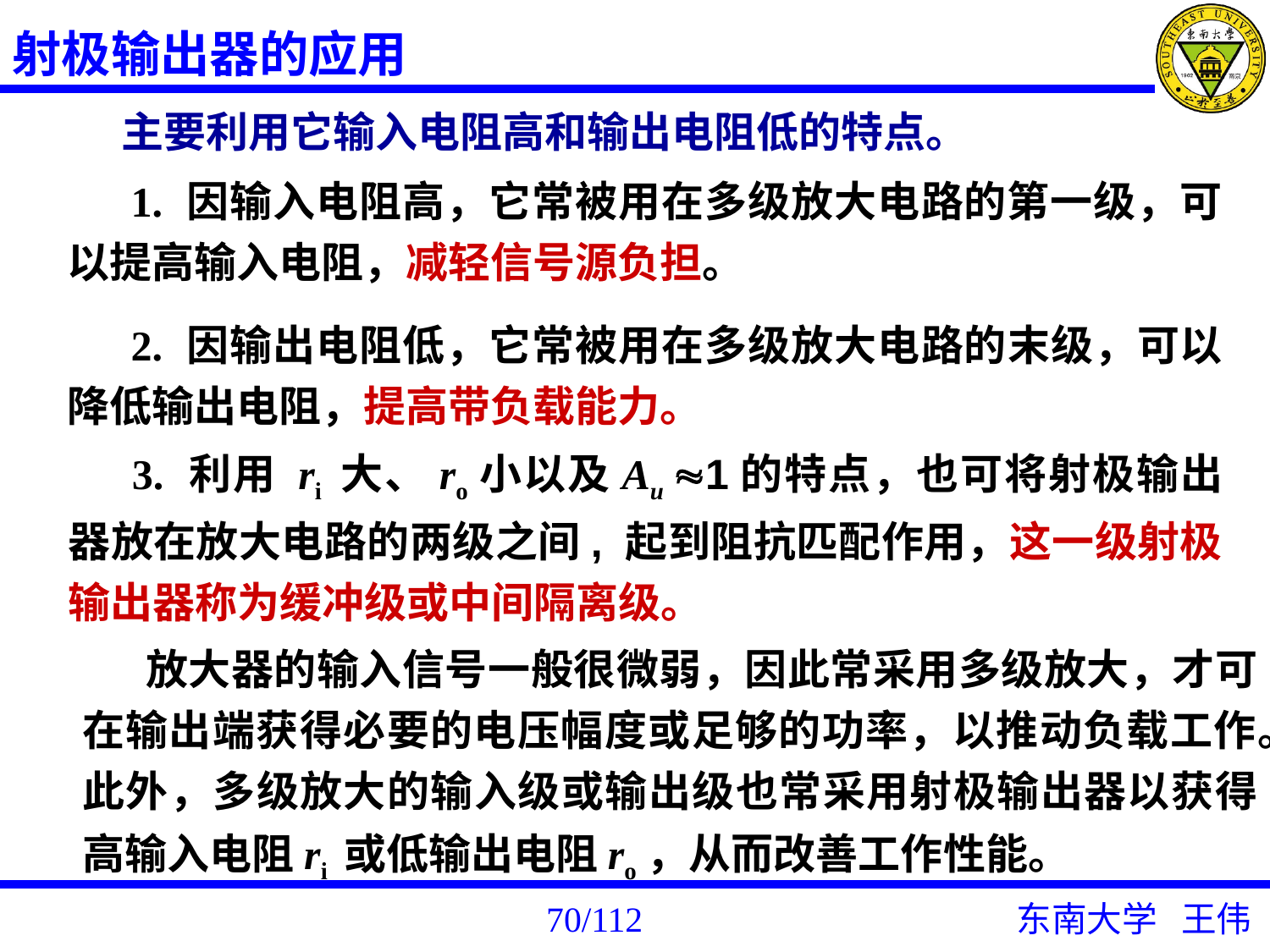

射极输出器的应用
主要利用它输入电阻高和输出电阻低的特点。
1. 因输入电阻高，它常被用在多级放大电路的第一级，可以提高输入电阻，减轻信号源负担。
2. 因输出电阻低，它常被用在多级放大电路的末级，可以降低输出电阻，提高带负载能力。
3. 利用 ri 大、ro小以及Au ≈1的特点，也可将射极输出器放在放大电路的两级之间, 起到阻抗匹配作用，这一级射极输出器称为缓冲级或中间隔离级。
放大器的输入信号一般很微弱，因此常采用多级放大，才可在输出端获得必要的电压幅度或足够的功率，以推动负载工作。此外，多级放大的输入级或输出级也常采用射极输出器以获得高输入电阻ri 或低输出电阻ro，从而改善工作性能。